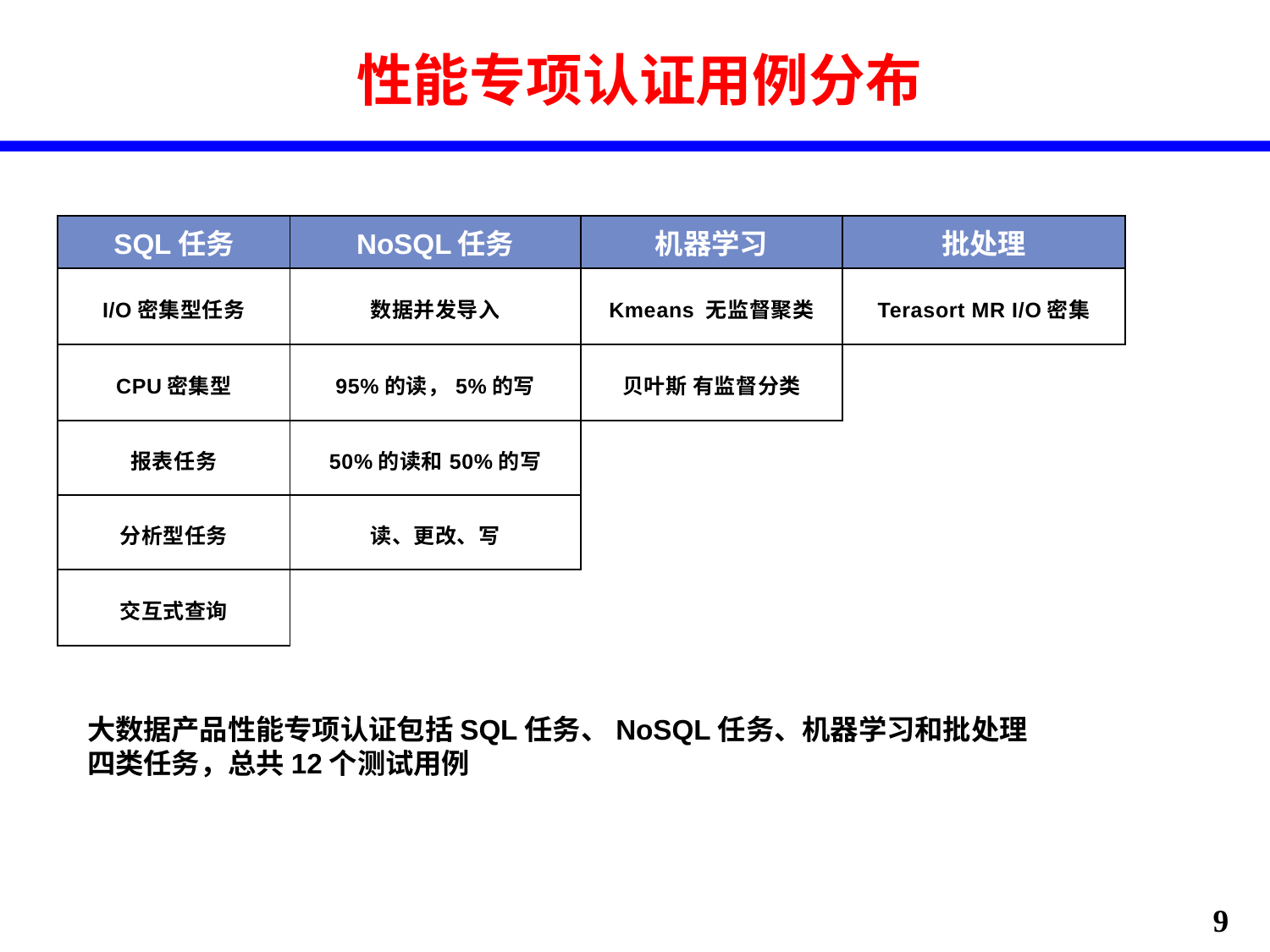

性能专项认证用例分布
| SQL任务 | NoSQL任务 | 机器学习 | 批处理 |
| --- | --- | --- | --- |
| I/O密集型任务 | 数据并发导入 | Kmeans 无监督聚类 | Terasort MR I/O密集 |
| CPU密集型 | 95%的读，5%的写 | 贝叶斯 有监督分类 |  |
| 报表任务 | 50%的读和50%的写 |  |  |
| 分析型任务 | 读、更改、写 |  |  |
| 交互式查询 |  |  |  |
大数据产品性能专项认证包括SQL任务、NoSQL任务、机器学习和批处理四类任务，总共12个测试用例